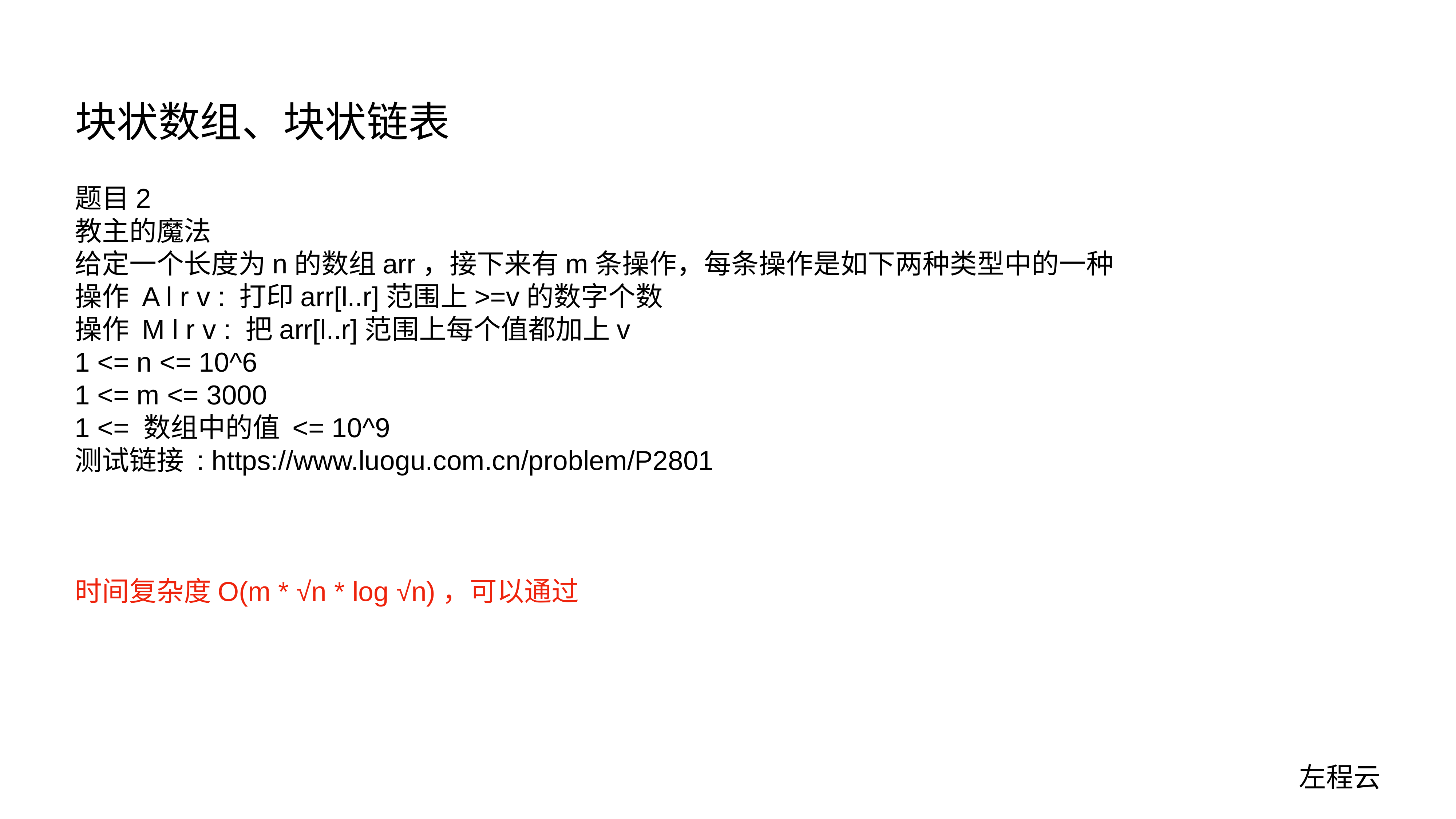

# 块状数组、块状链表
题目2
教主的魔法
给定一个长度为n的数组arr，接下来有m条操作，每条操作是如下两种类型中的一种
操作 A l r v : 打印arr[l..r]范围上>=v的数字个数
操作 M l r v : 把arr[l..r]范围上每个值都加上v
1 <= n <= 10^6
1 <= m <= 3000
1 <= 数组中的值 <= 10^9
测试链接 : https://www.luogu.com.cn/problem/P2801

时间复杂度O(m * √n * log √n)，可以通过
左程云